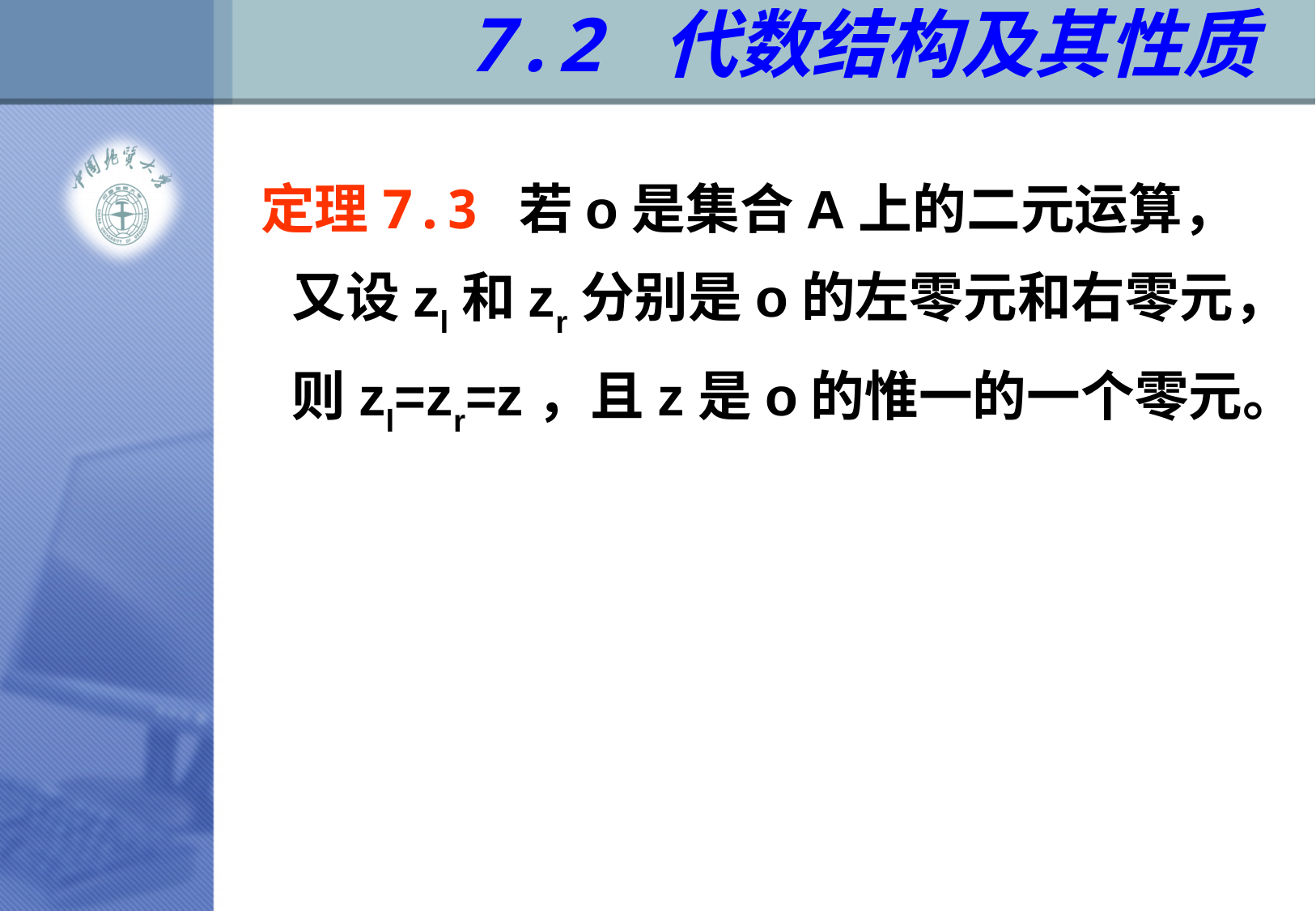

# 7.2 代数结构及其性质
   定理7.3  若ο是集合A上的二元运算，又设zl和zr分别是ο的左零元和右零元，则zl=zr=z，且z是ο的惟一的一个零元。